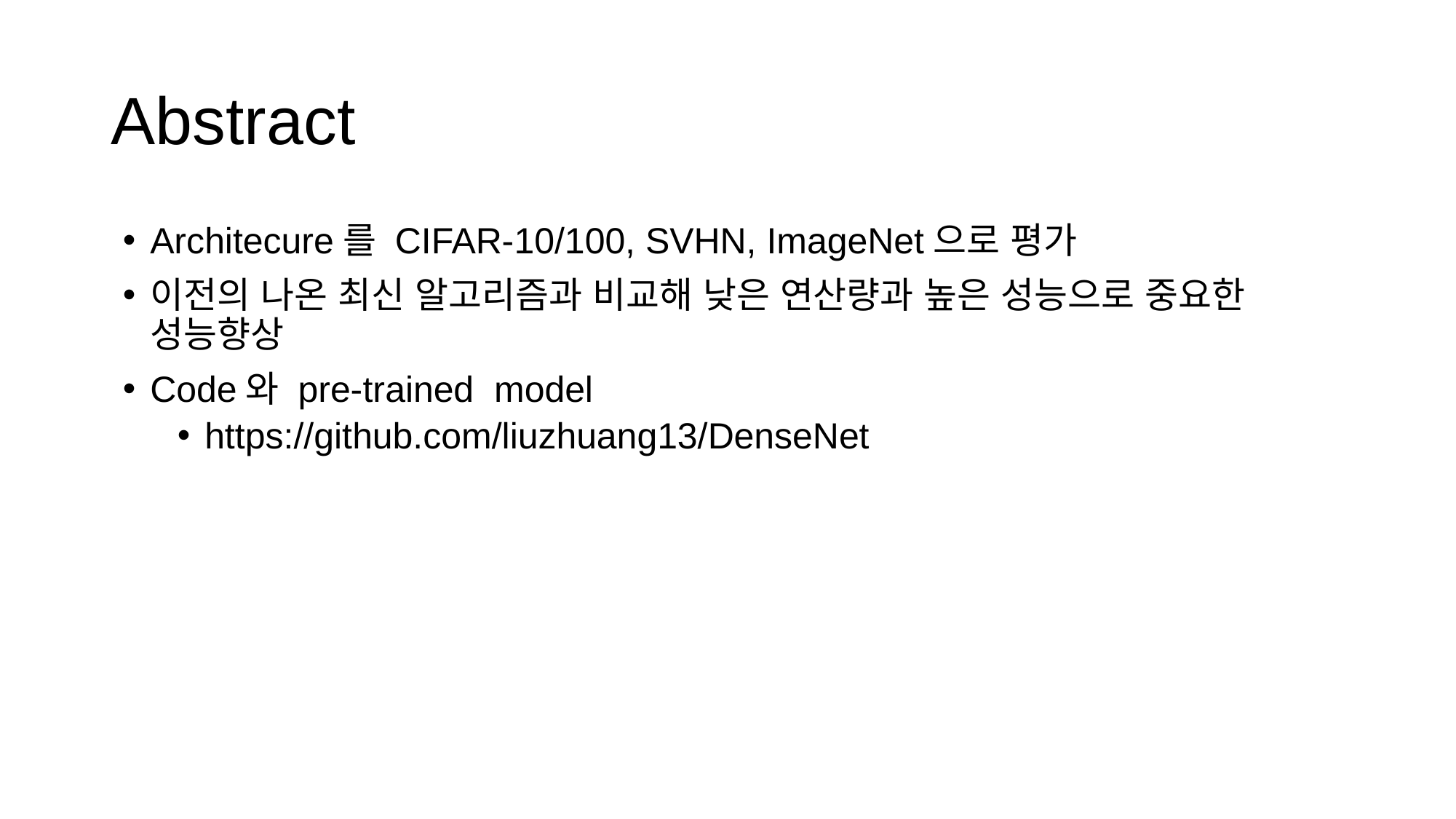

# Abstract
Architecure를 CIFAR-10/100, SVHN, ImageNet으로 평가
이전의 나온 최신 알고리즘과 비교해 낮은 연산량과 높은 성능으로 중요한 성능향상
Code와 pre-trained  model
https://github.com/liuzhuang13/DenseNet